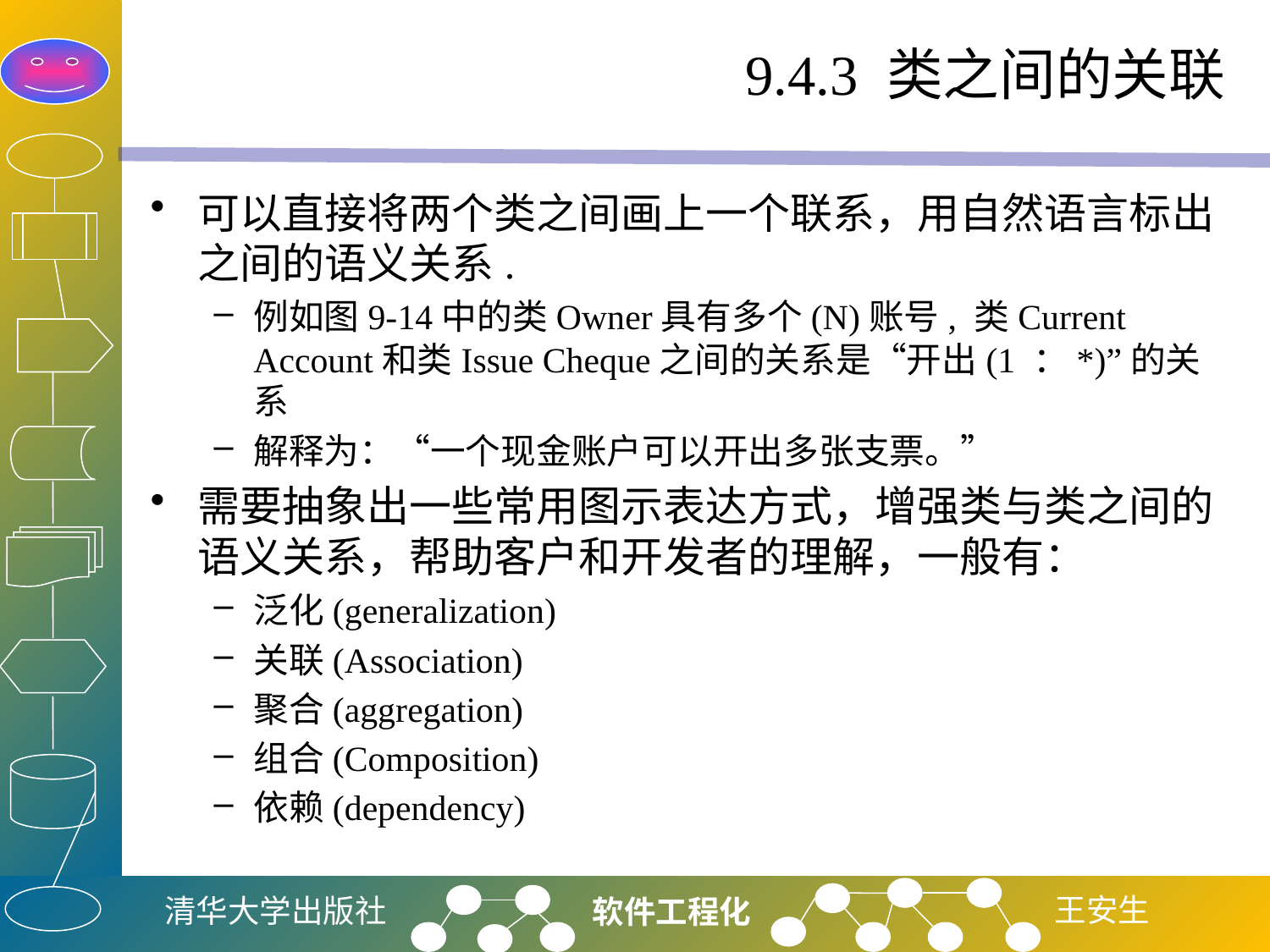

# 9.4.3 类之间的关联
可以直接将两个类之间画上一个联系，用自然语言标出之间的语义关系.
例如图9-14中的类Owner具有多个(N)账号, 类Current Account和类Issue Cheque之间的关系是“开出(1 ：*)”的关系
解释为：“一个现金账户可以开出多张支票。”
需要抽象出一些常用图示表达方式，增强类与类之间的语义关系，帮助客户和开发者的理解，一般有：
泛化(generalization)
关联(Association)
聚合(aggregation)
组合(Composition)
依赖(dependency)